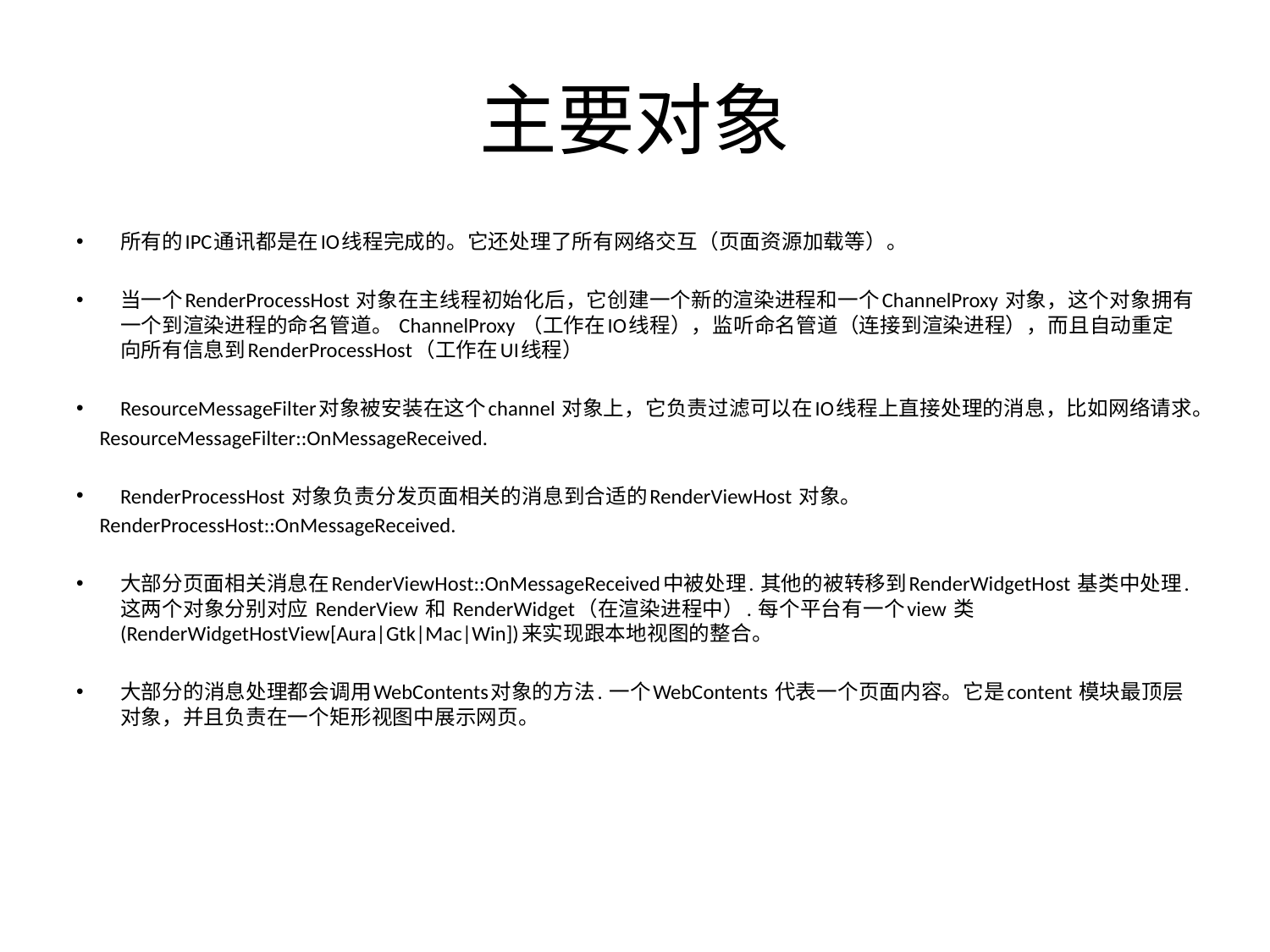

# 主要对象
所有的IPC通讯都是在IO线程完成的。它还处理了所有网络交互（页面资源加载等）。

当一个RenderProcessHost 对象在主线程初始化后，它创建一个新的渲染进程和一个ChannelProxy 对象，这个对象拥有一个到渲染进程的命名管道。 ChannelProxy （工作在IO线程），监听命名管道（连接到渲染进程），而且自动重定向所有信息到RenderProcessHost（工作在UI线程）

ResourceMessageFilter对象被安装在这个channel 对象上，它负责过滤可以在IO线程上直接处理的消息，比如网络请求。
     ResourceMessageFilter::OnMessageReceived.

RenderProcessHost 对象负责分发页面相关的消息到合适的RenderViewHost 对象。
     RenderProcessHost::OnMessageReceived.

大部分页面相关消息在RenderViewHost::OnMessageReceived中被处理. 其他的被转移到RenderWidgetHost 基类中处理. 这两个对象分别对应 RenderView 和 RenderWidget（在渲染进程中）. 每个平台有一个view 类 (RenderWidgetHostView[Aura|Gtk|Mac|Win])来实现跟本地视图的整合。

大部分的消息处理都会调用WebContents对象的方法. 一个WebContents 代表一个页面内容。它是content 模块最顶层对象，并且负责在一个矩形视图中展示网页。